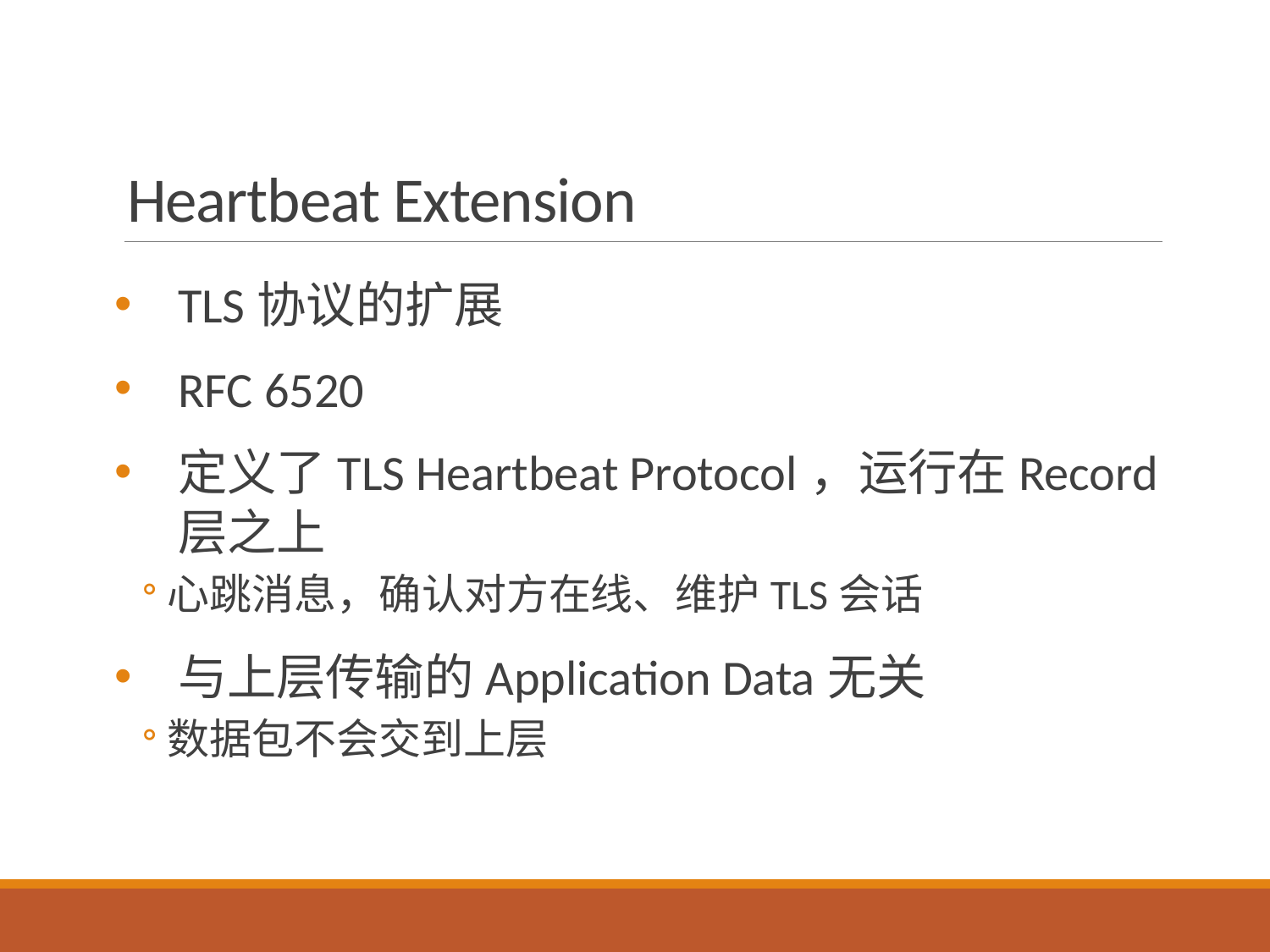

# Heartbeat Extension
TLS协议的扩展
RFC 6520
定义了TLS Heartbeat Protocol，运行在Record层之上
心跳消息，确认对方在线、维护TLS会话
与上层传输的Application Data无关
数据包不会交到上层

69